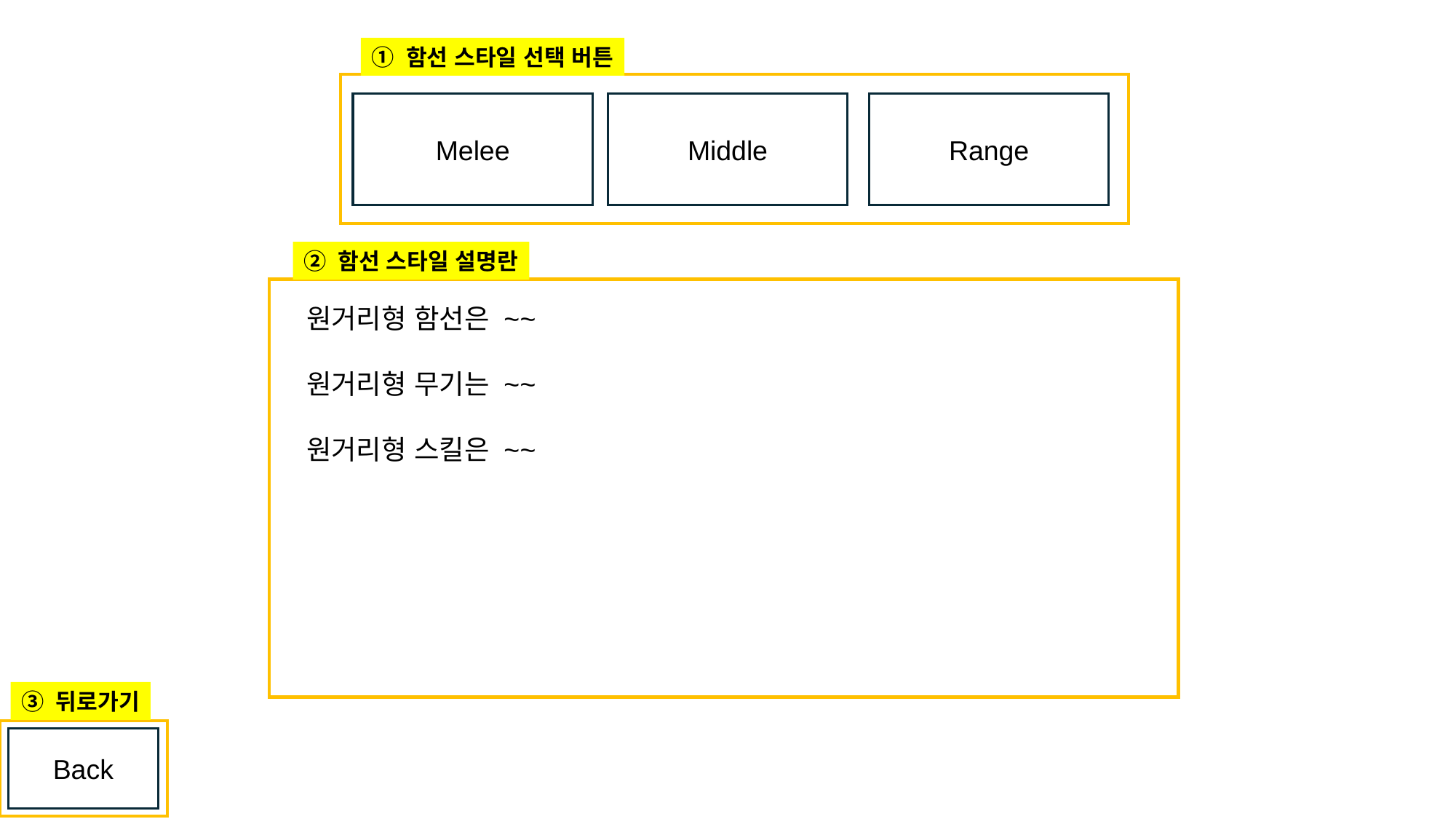

① 함선 스타일 선택 버튼

Melee
Middle
Range
② 함선 스타일 설명란

원거리형 함선은 ~~

원거리형 무기는 ~~

원거리형 스킬은 ~~

③ 뒤로가기

Back